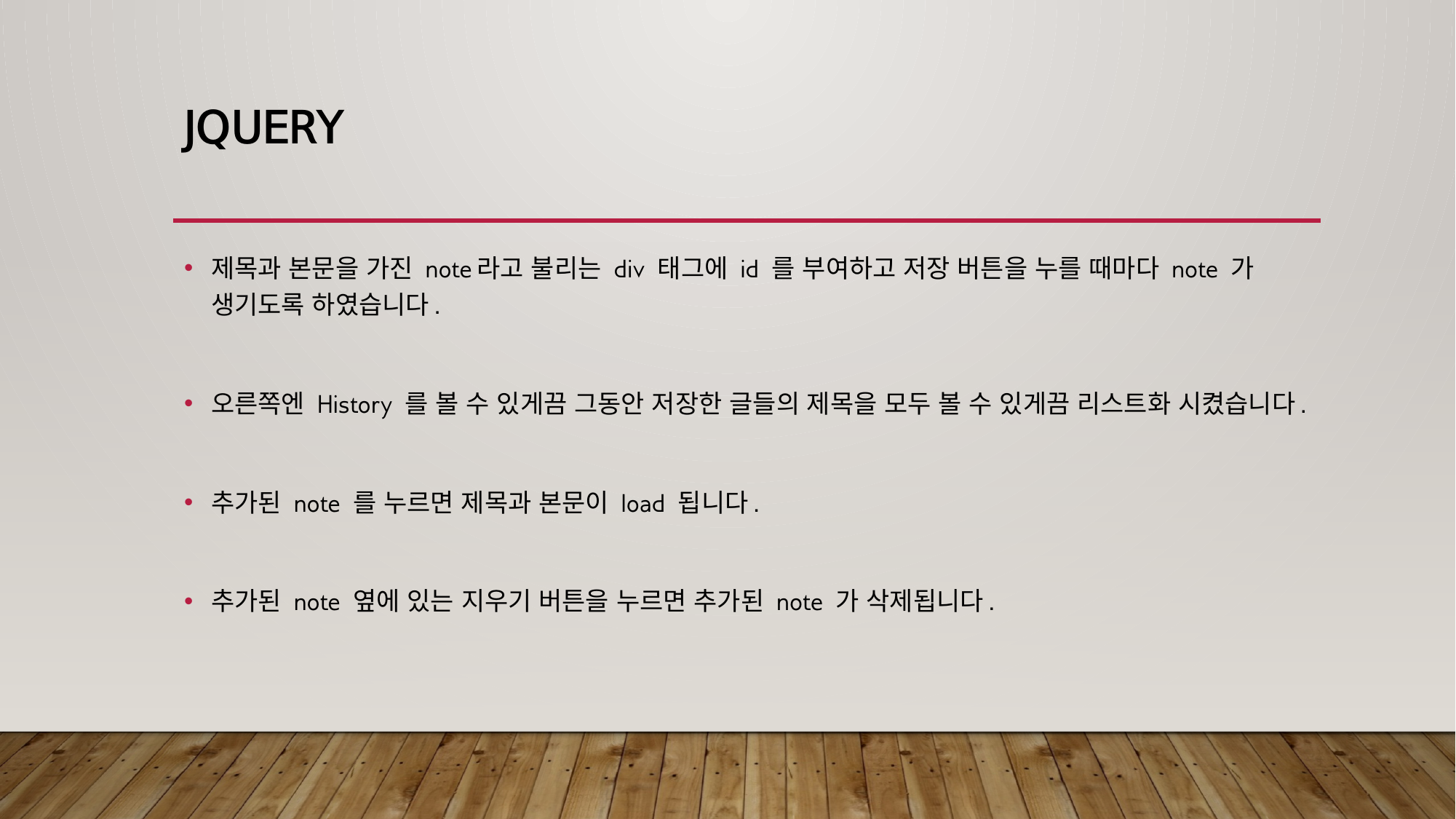

# jQuery
제목과 본문을 가진 note라고 불리는 div 태그에 id 를 부여하고 저장 버튼을 누를 때마다 note 가 생기도록 하였습니다.

오른쪽엔 History 를 볼 수 있게끔 그동안 저장한 글들의 제목을 모두 볼 수 있게끔 리스트화 시켰습니다.

추가된 note 를 누르면 제목과 본문이 load 됩니다.

추가된 note 옆에 있는 지우기 버튼을 누르면 추가된 note 가 삭제됩니다.